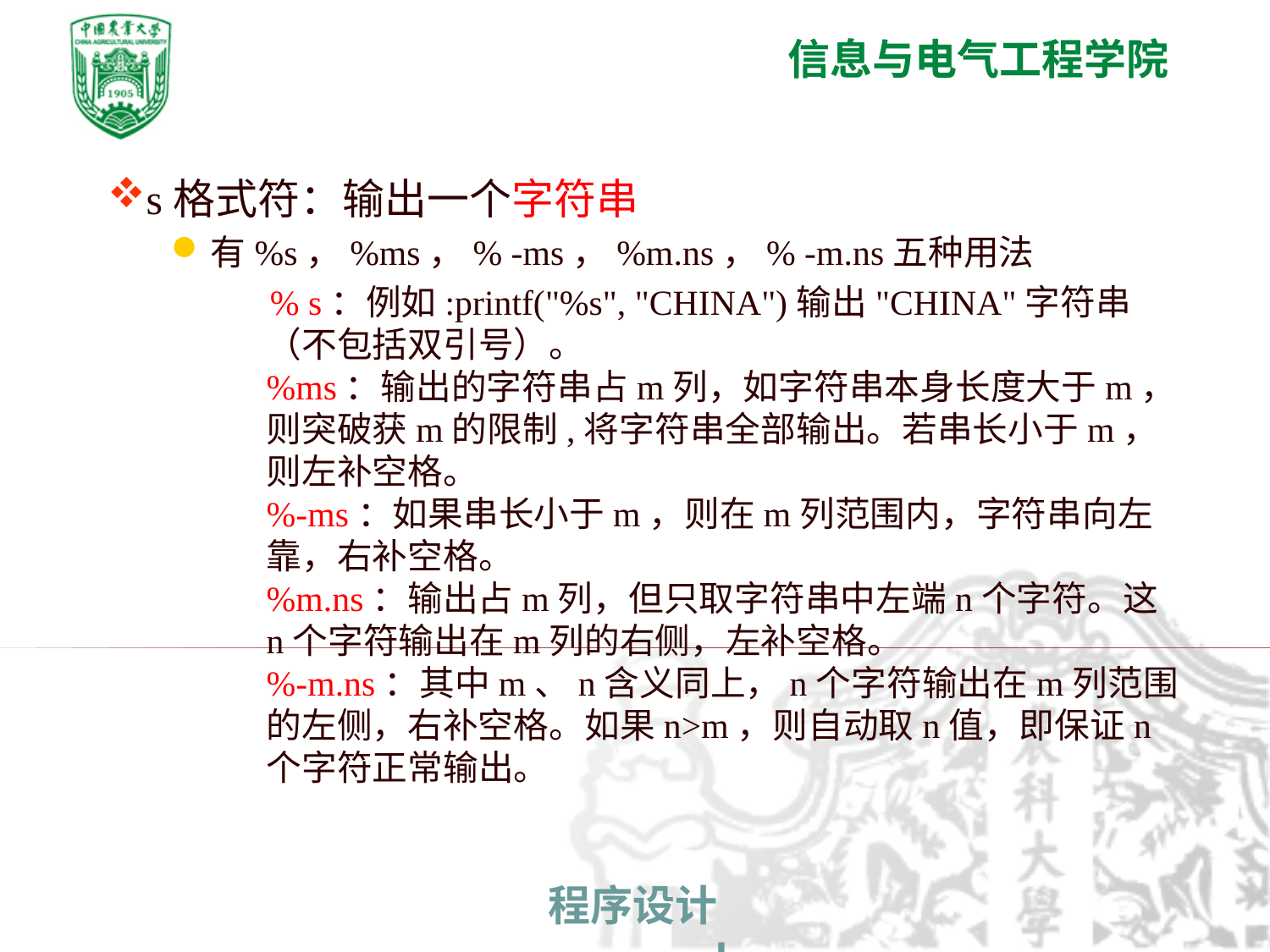

s格式符：输出一个字符串
有%s，%ms，% -ms，%m.ns，% -m.ns五种用法
    % s：例如:printf("%s", "CHINA")输出"CHINA"字符串（不包括双引号）。
%ms：输出的字符串占m列，如字符串本身长度大于m，则突破获m的限制,将字符串全部输出。若串长小于m，则左补空格。
%-ms：如果串长小于m，则在m列范围内，字符串向左靠，右补空格。
%m.ns：输出占m列，但只取字符串中左端n个字符。这n个字符输出在m列的右侧，左补空格。
%-m.ns：其中m、n含义同上，n个字符输出在m列范围的左侧，右补空格。如果n>m，则自动取n值，即保证n个字符正常输出。